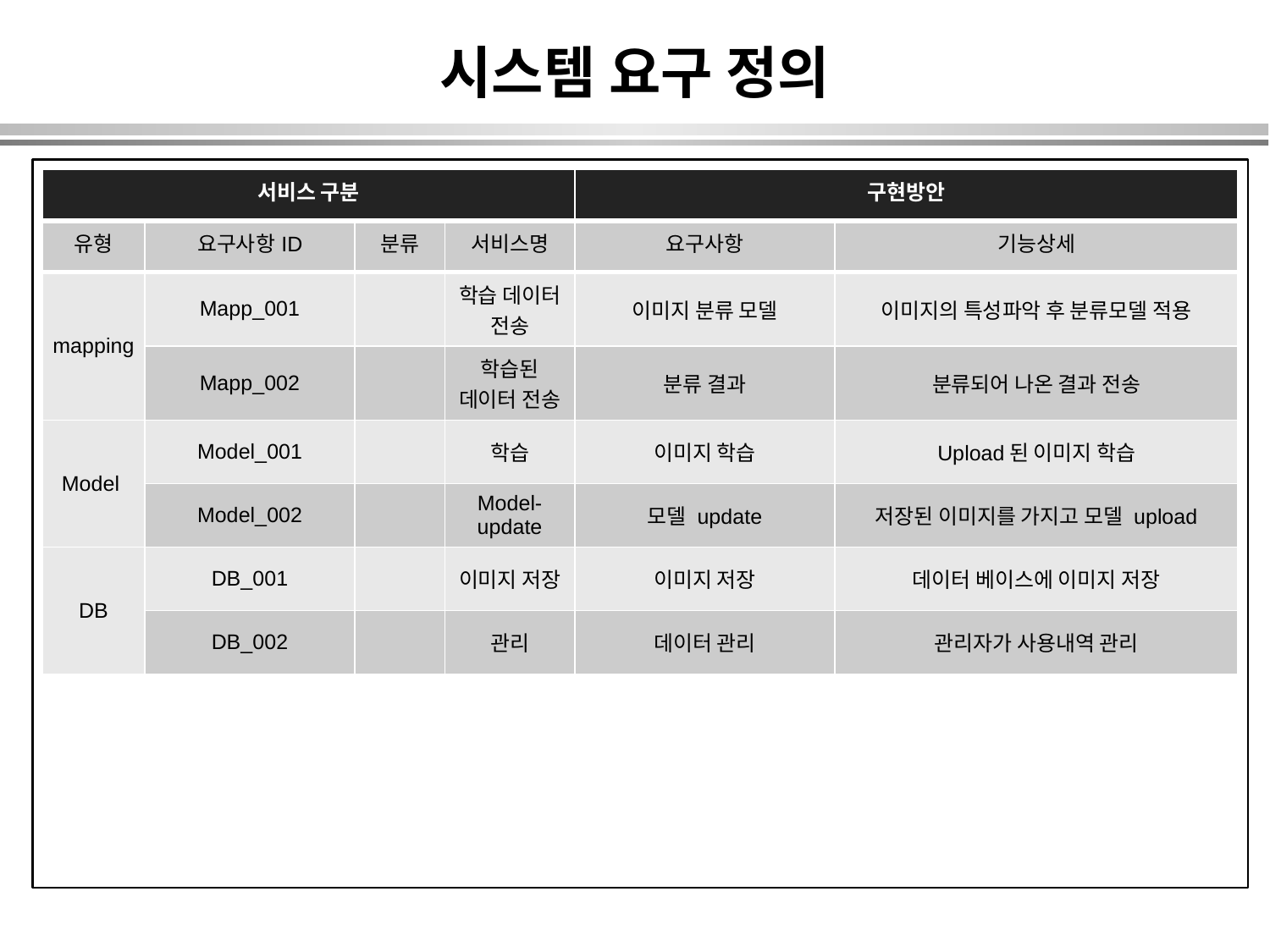

시스템 요구 정의
| 서비스 구분 |  |  |  | 구현방안 |  |
| --- | --- | --- | --- | --- | --- |
| 유형 | 요구사항ID | 분류 | 서비스명 | 요구사항 | 기능상세 |
| mapping | Mapp\_001 |  | 학습 데이터 전송 | 이미지 분류 모델 | 이미지의 특성파악 후 분류모델 적용 |
|  | Mapp\_002 |  | 학습된 데이터 전송 | 분류 결과 | 분류되어 나온 결과 전송 |
| Model | Model\_001 |  | 학습 | 이미지 학습 | Upload된 이미지 학습 |
|  | Model\_002 |  | Model-update | 모델 update | 저장된 이미지를 가지고 모델 upload |
| DB | DB\_001 |  | 이미지 저장 | 이미지 저장 | 데이터 베이스에 이미지 저장 |
|  | DB\_002 |  | 관리 | 데이터 관리 | 관리자가 사용내역 관리 |
6